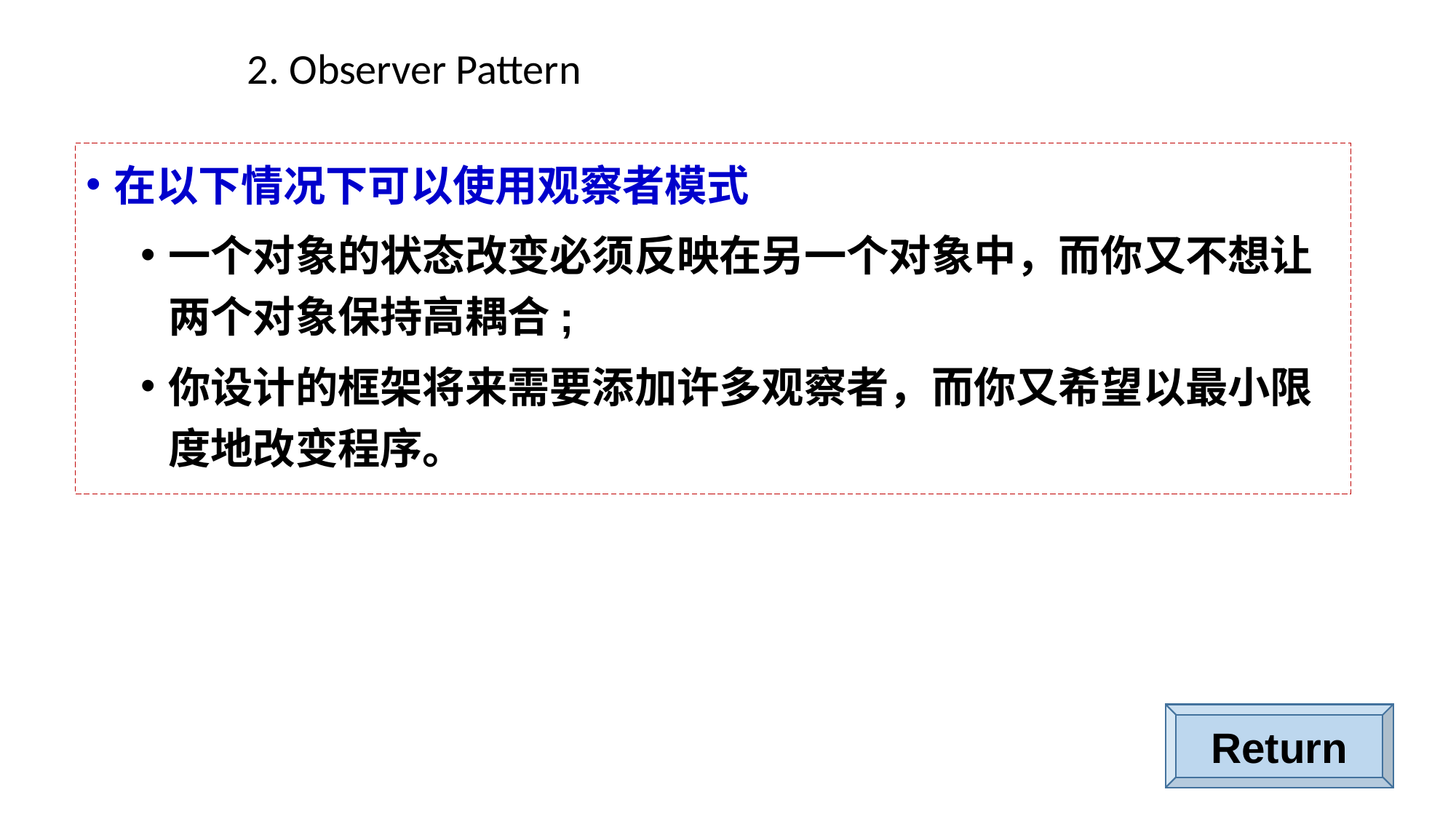

# 2. Observer Pattern
在以下情况下可以使用观察者模式
一个对象的状态改变必须反映在另一个对象中，而你又不想让两个对象保持高耦合;
你设计的框架将来需要添加许多观察者，而你又希望以最小限度地改变程序。
Return